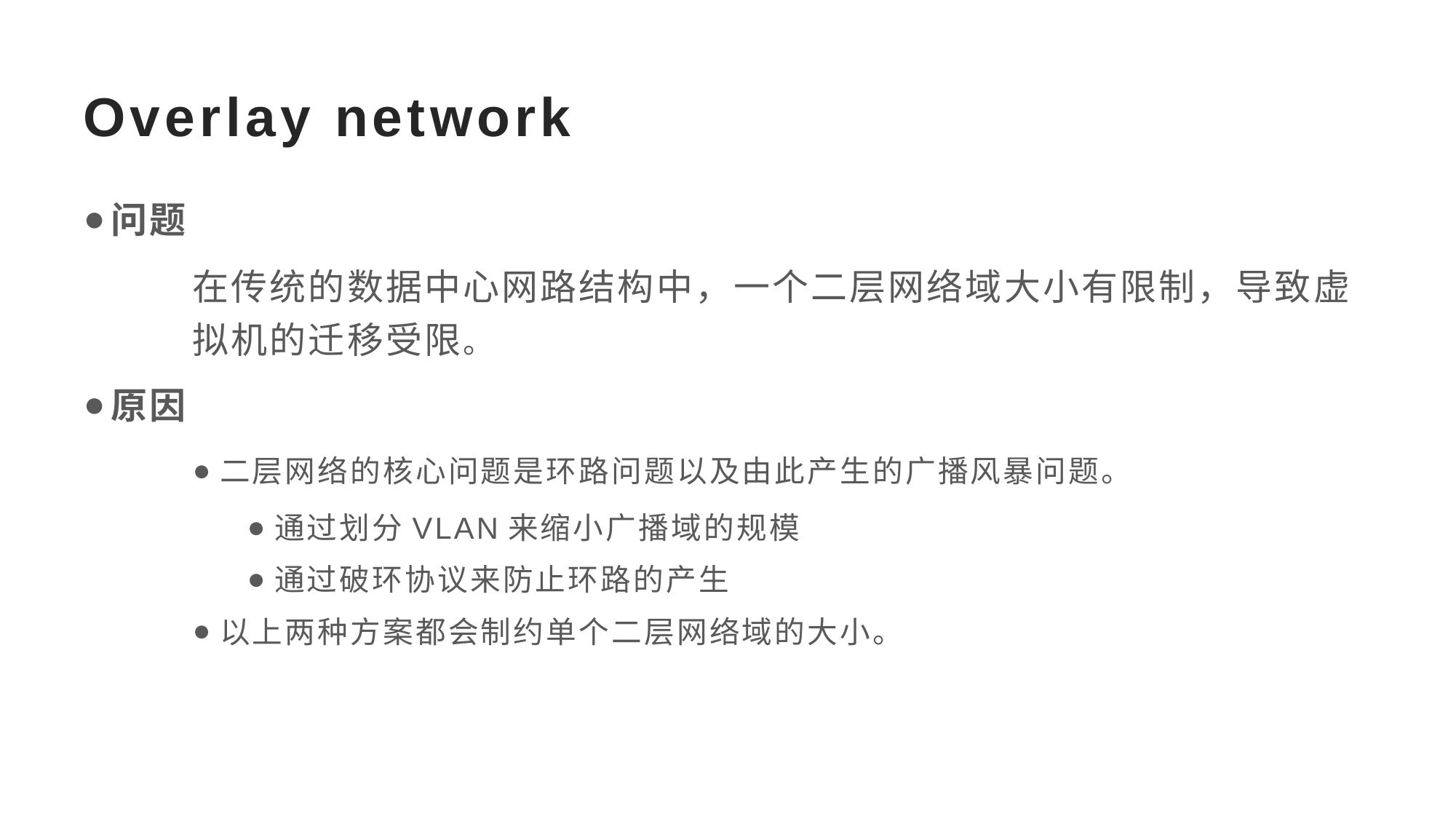

# Overlay network
问题
在传统的数据中心网路结构中，一个二层网络域大小有限制，导致虚拟机的迁移受限。
原因
二层网络的核心问题是环路问题以及由此产生的广播风暴问题。
通过划分VLAN来缩小广播域的规模
通过破环协议来防止环路的产生
以上两种方案都会制约单个二层网络域的大小。